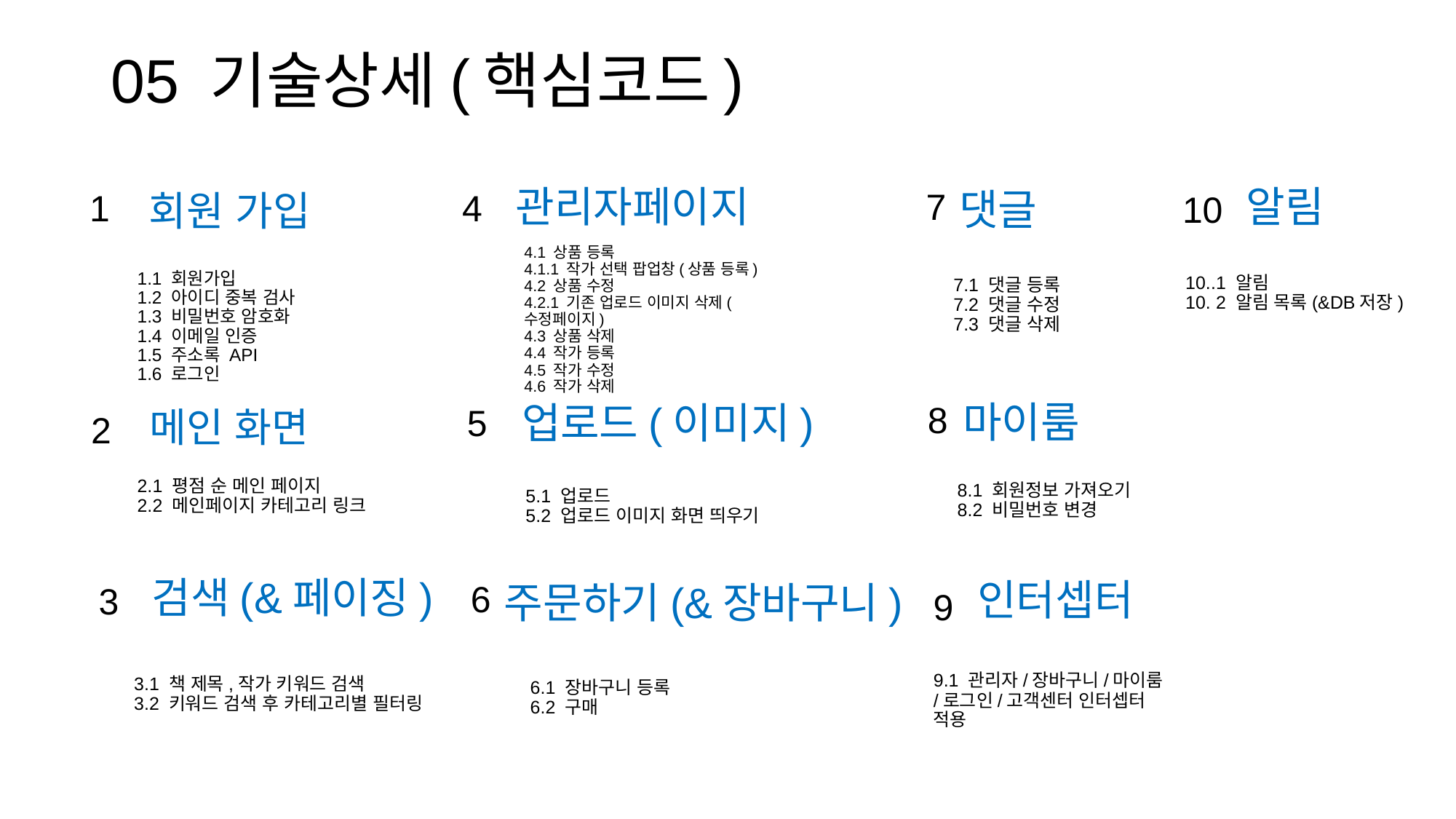

# 05 기술상세(핵심코드)
관리자페이지
알림
댓글
7
4
1
10
회원 가입
4.1 상품 등록
4.1.1 작가 선택 팝업창(상품 등록)
4.2 상품 수정
4.2.1 기존 업로드 이미지 삭제(수정페이지)
4.3 상품 삭제
4.4 작가 등록
4.5 작가 수정
4.6 작가 삭제
10..1 알림
10. 2 알림 목록(&DB저장)

7.1 댓글 등록
7.2 댓글 수정
7.3 댓글 삭제
1.1 회원가입
1.2 아이디 중복 검사
1.3 비밀번호 암호화
1.4 이메일 인증
1.5 주소록 API
1.6 로그인

마이룸
업로드(이미지)
8
5
2
 메인 화면
5.1 업로드
5.2 업로드 이미지 화면 띄우기
8.1 회원정보 가져오기
8.2 비밀번호 변경

2.1 평점 순 메인 페이지
2.2 메인페이지 카테고리 링크

인터셉터
6
주문하기(&장바구니)
 검색(&페이징)
3
9
3.1 책 제목,작가 키워드 검색
3.2 키워드 검색 후 카테고리별 필터링
6.1 장바구니 등록
6.2 구매
9.1 관리자/장바구니/마이룸/로그인/고객센터 인터셉터 적용